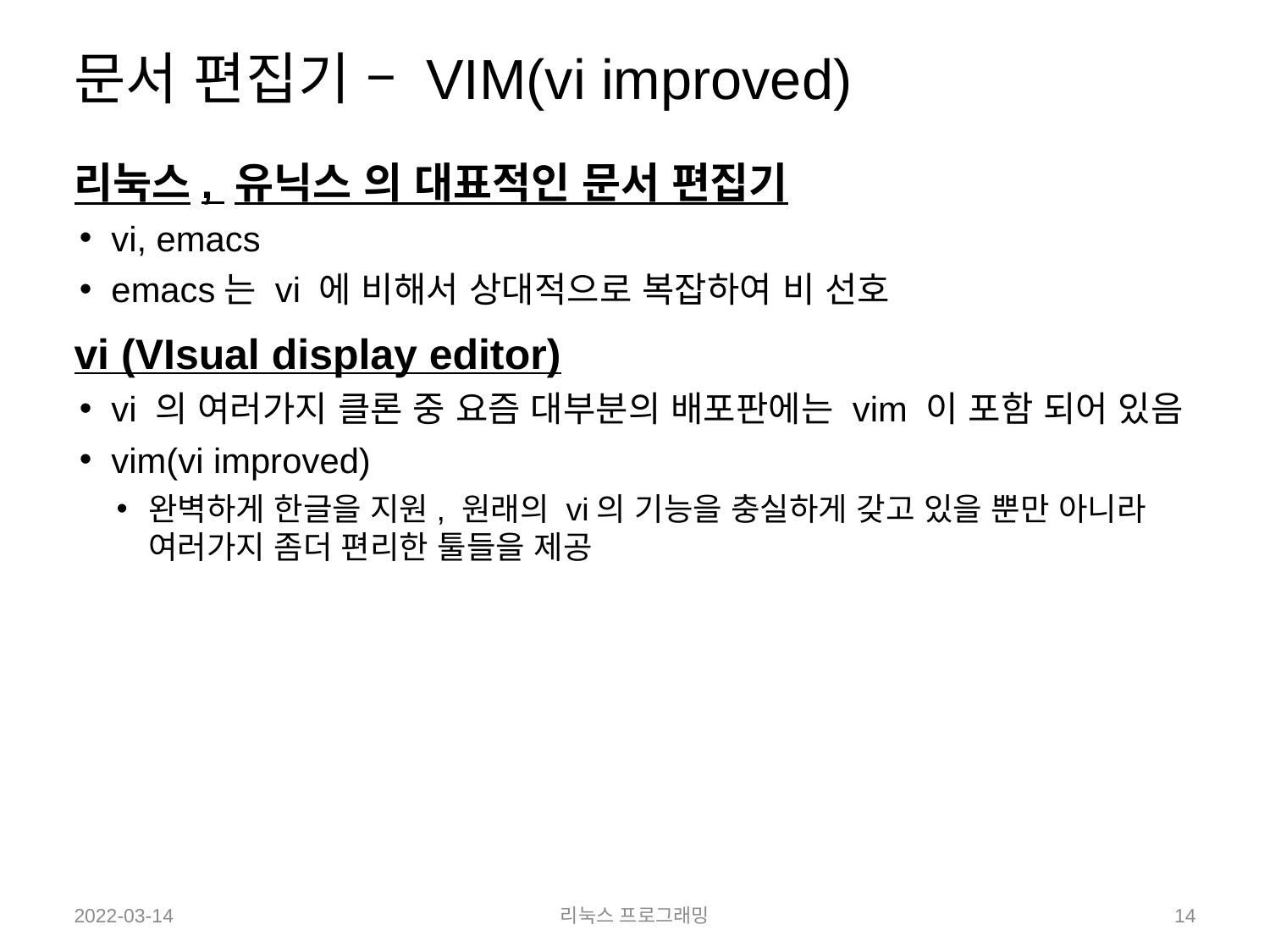

# 문서 편집기 – VIM(vi improved)
리눅스, 유닉스 의 대표적인 문서 편집기
vi, emacs
emacs는 vi 에 비해서 상대적으로 복잡하여 비 선호
vi (VIsual display editor)
vi 의 여러가지 클론 중 요즘 대부분의 배포판에는 vim 이 포함 되어 있음
vim(vi improved)
완벽하게 한글을 지원, 원래의 vi의 기능을 충실하게 갖고 있을 뿐만 아니라 여러가지 좀더 편리한 툴들을 제공

2022-03-14
리눅스 프로그래밍
14